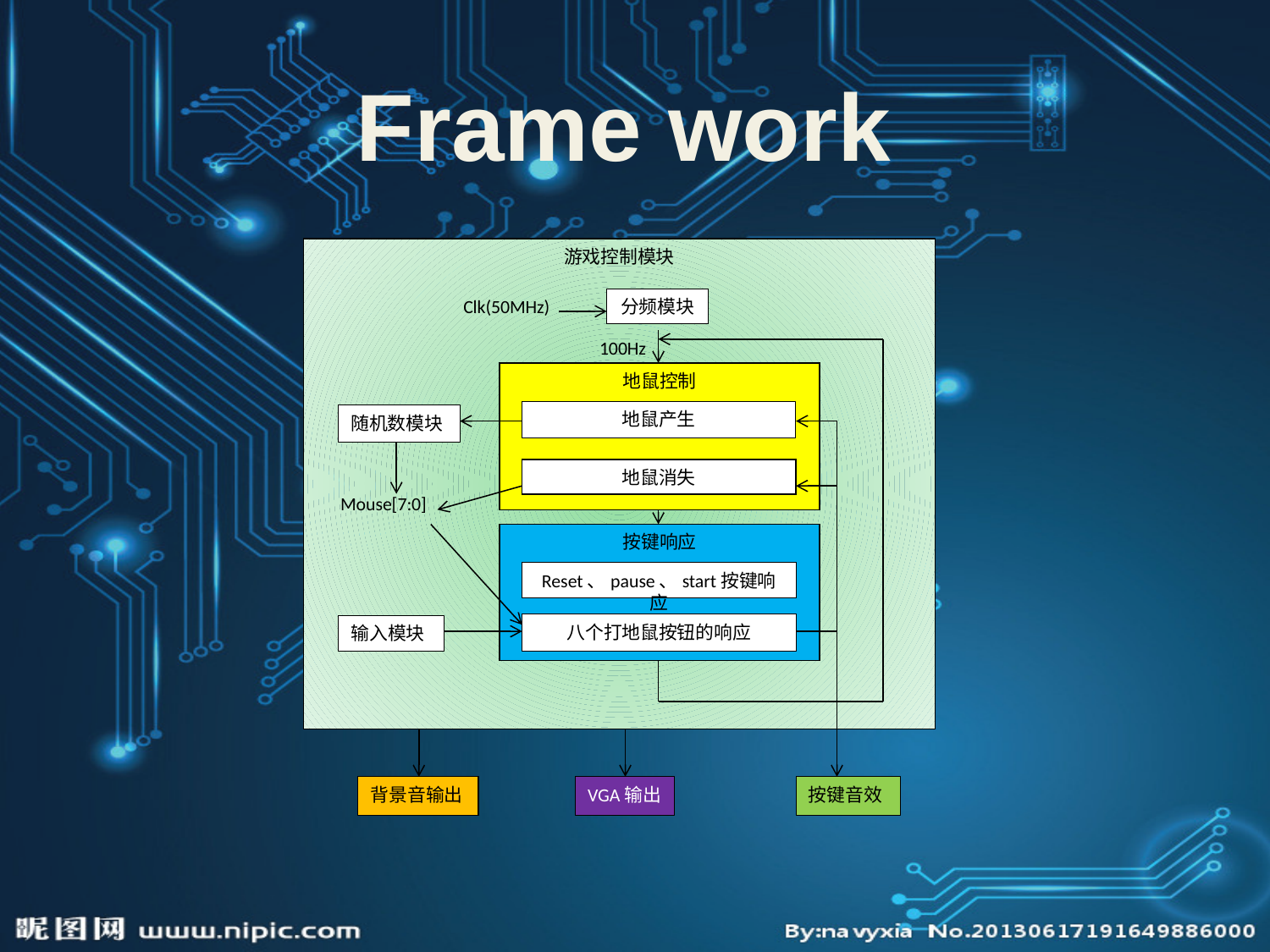

Frame work

游戏控制模块
Clk(50MHz)
分频模块
100Hz
地鼠控制
地鼠产生
随机数模块
地鼠消失
Mouse[7:0]
按键响应
Reset、pause、start按键响应
八个打地鼠按钮的响应
输入模块
背景音输出
VGA输出
按键音效